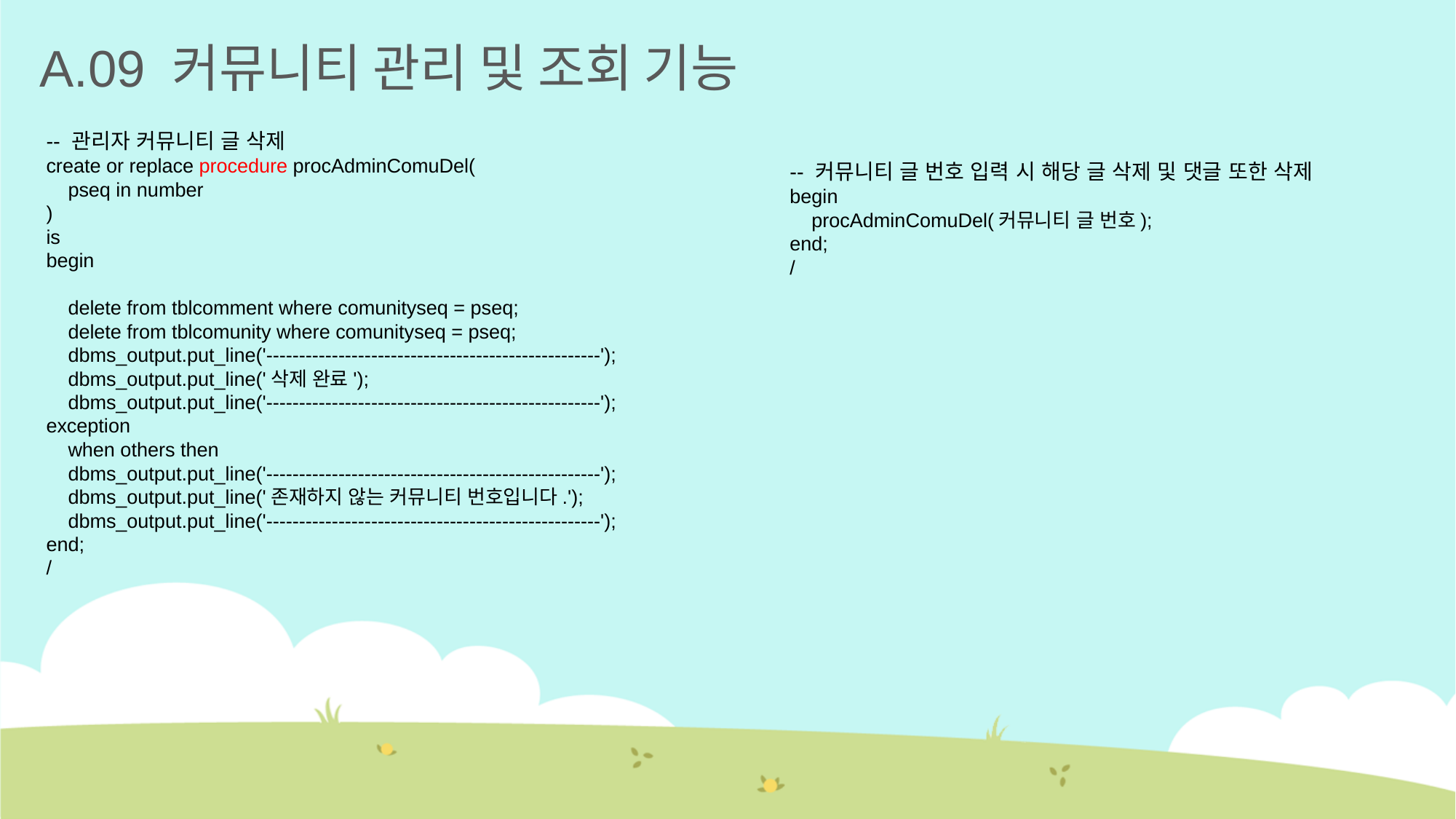

A.09 커뮤니티 관리 및 조회 기능
-- 관리자 커뮤니티 글 삭제
create or replace procedure procAdminComuDel(
    pseq in number
)
is
begin

    delete from tblcomment where comunityseq = pseq;
    delete from tblcomunity where comunityseq = pseq;
    dbms_output.put_line('---------------------------------------------------');
    dbms_output.put_line('삭제 완료');
    dbms_output.put_line('---------------------------------------------------');
exception
    when others then
    dbms_output.put_line('---------------------------------------------------');
    dbms_output.put_line('존재하지 않는 커뮤니티 번호입니다.');
    dbms_output.put_line('---------------------------------------------------');
end;
/

-- 커뮤니티 글 번호 입력 시 해당 글 삭제 및 댓글 또한 삭제
begin
    procAdminComuDel(커뮤니티 글 번호);
end;
/